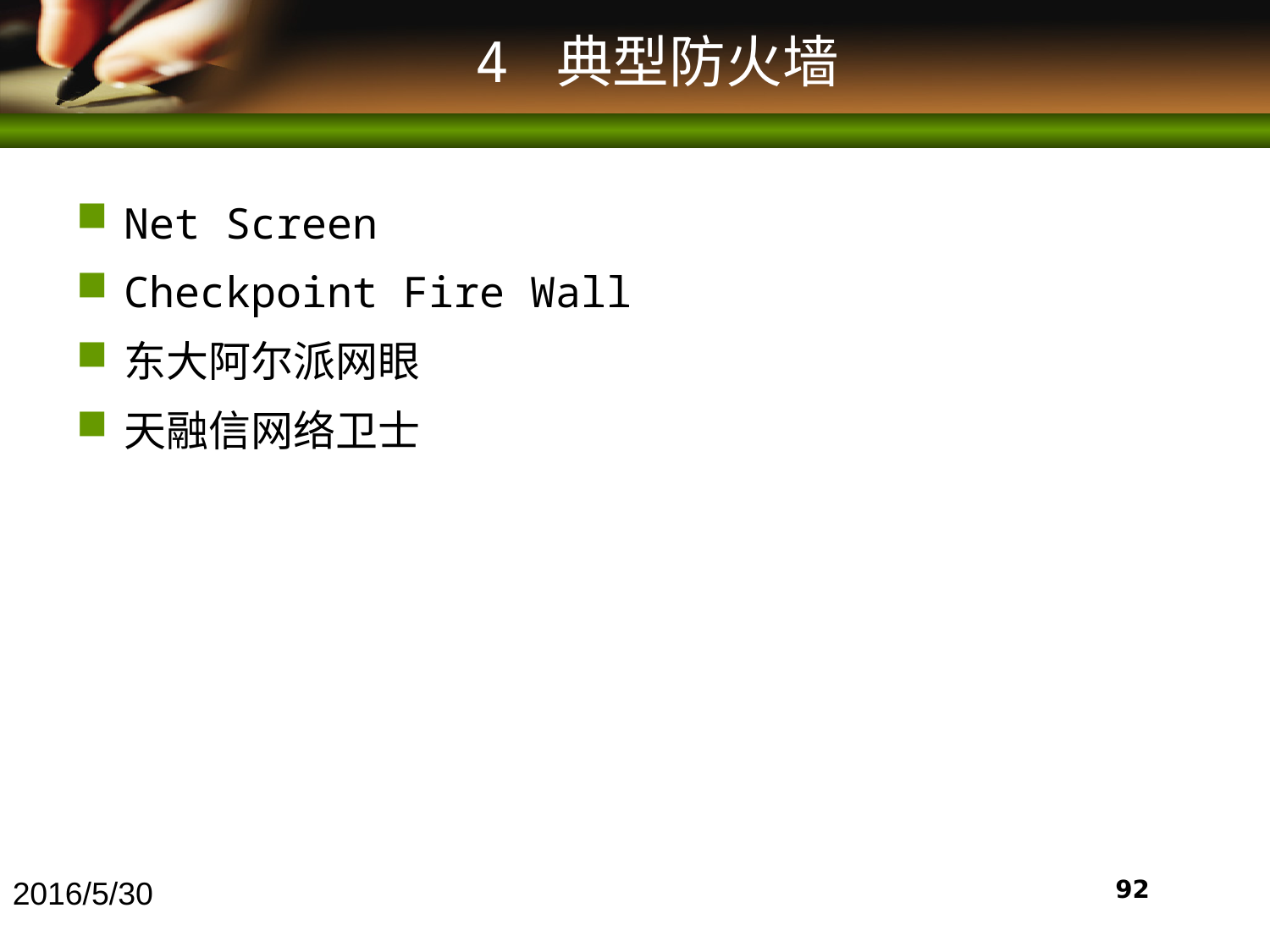

# 4 典型防火墙
Net Screen
Checkpoint Fire Wall
东大阿尔派网眼
天融信网络卫士

2016/5/30

92